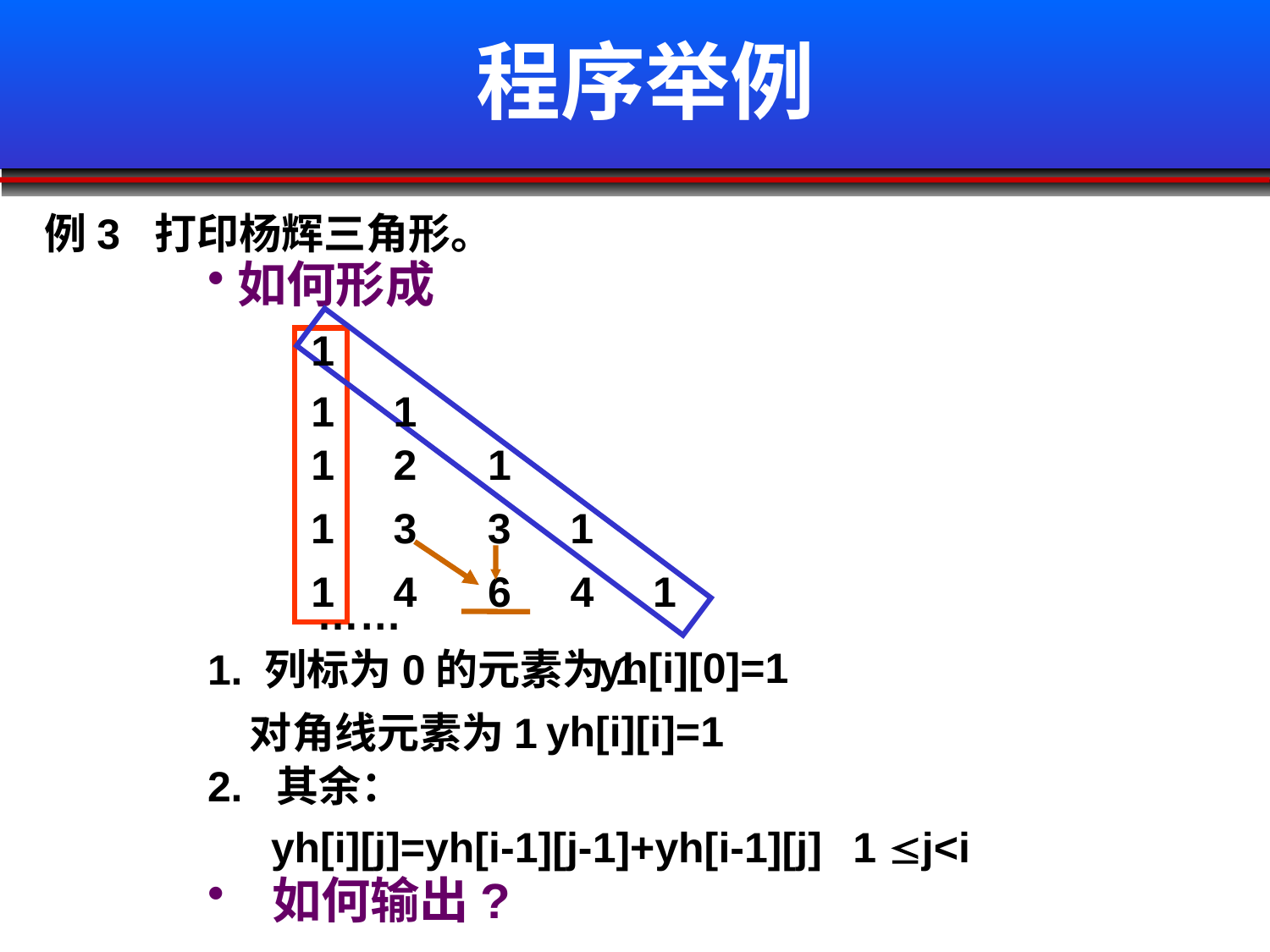

程序举例
例3  打印杨辉三角形。

如何形成
   1

   1     1
   1     2      1
   1     3      3     1

   1     4      6     4     1
   ……

yh[i][0]=1
1. 列标为0的元素为1
yh[i][i]=1
对角线元素为1
2.  其余：
yh[i][j]=yh[i-1][j-1]+yh[i-1][j]
1 ≤j<i
  如何输出?